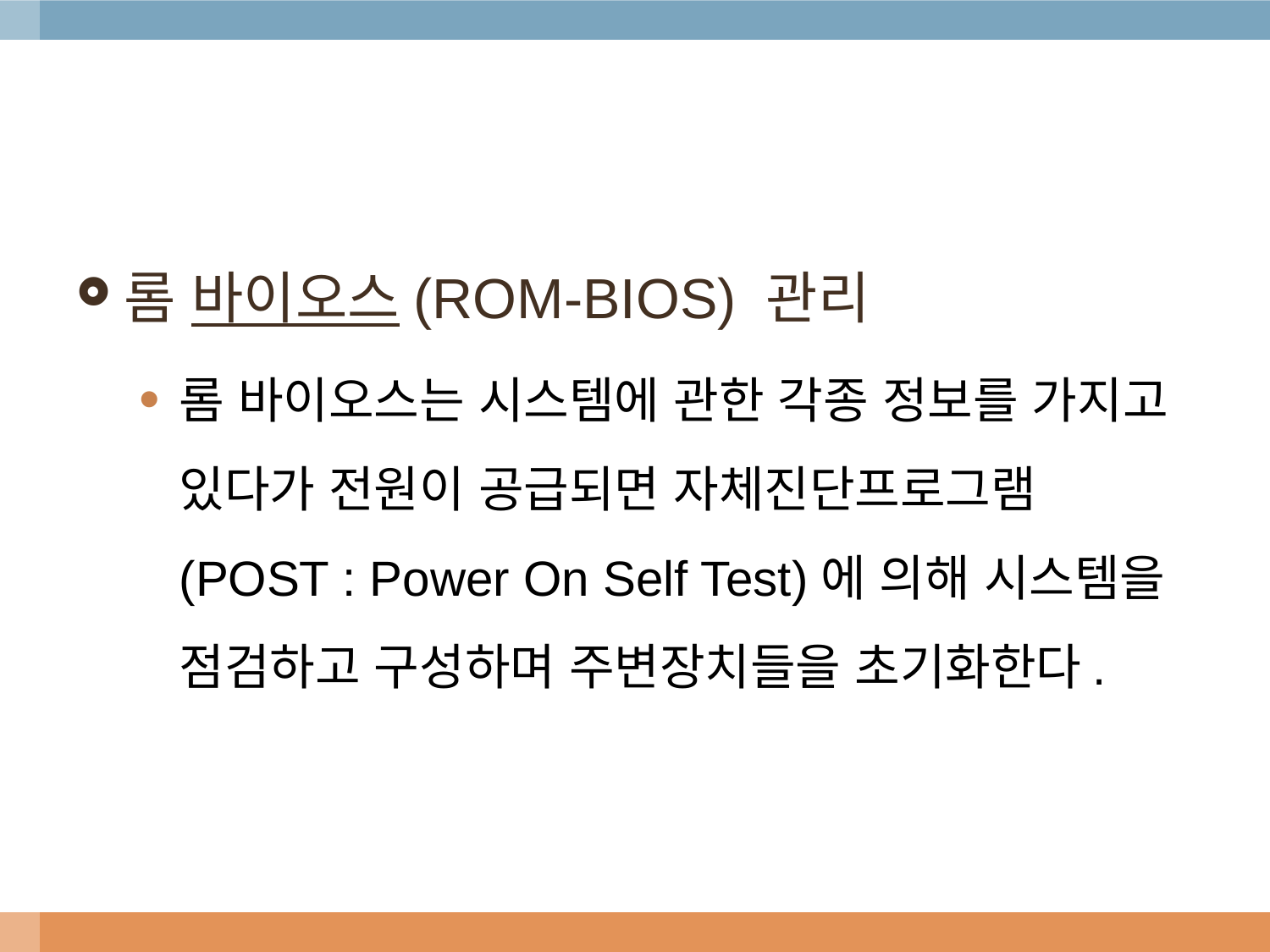

#
롬 바이오스(ROM-BIOS) 관리
롬 바이오스는 시스템에 관한 각종 정보를 가지고 있다가 전원이 공급되면 자체진단프로그램(POST : Power On Self Test)에 의해 시스템을 점검하고 구성하며 주변장치들을 초기화한다.